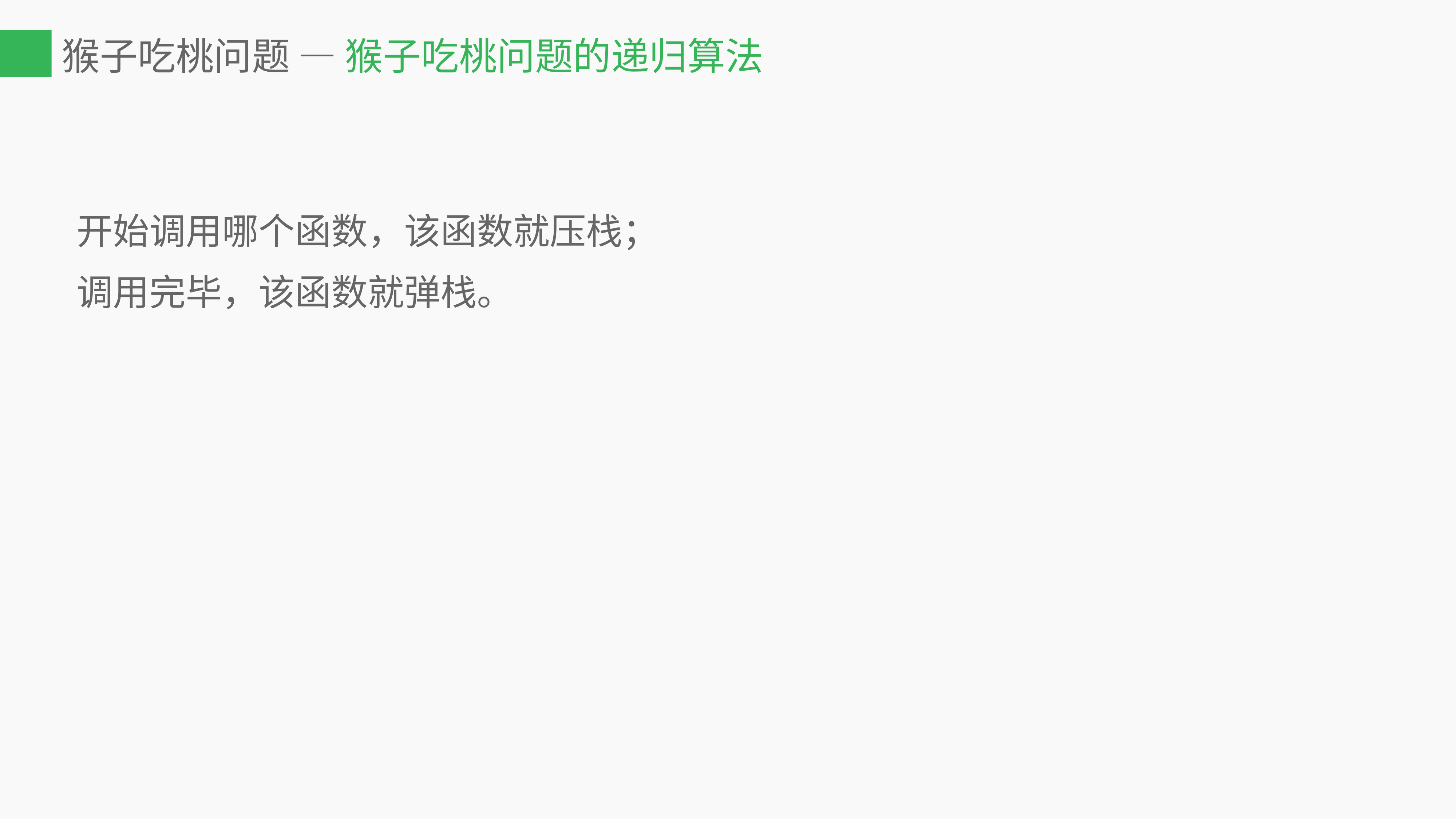

# 猴子吃桃问题 — 猴子吃桃问题的递归算法
开始调用哪个函数，该函数就压栈；
调用完毕，该函数就弹栈。